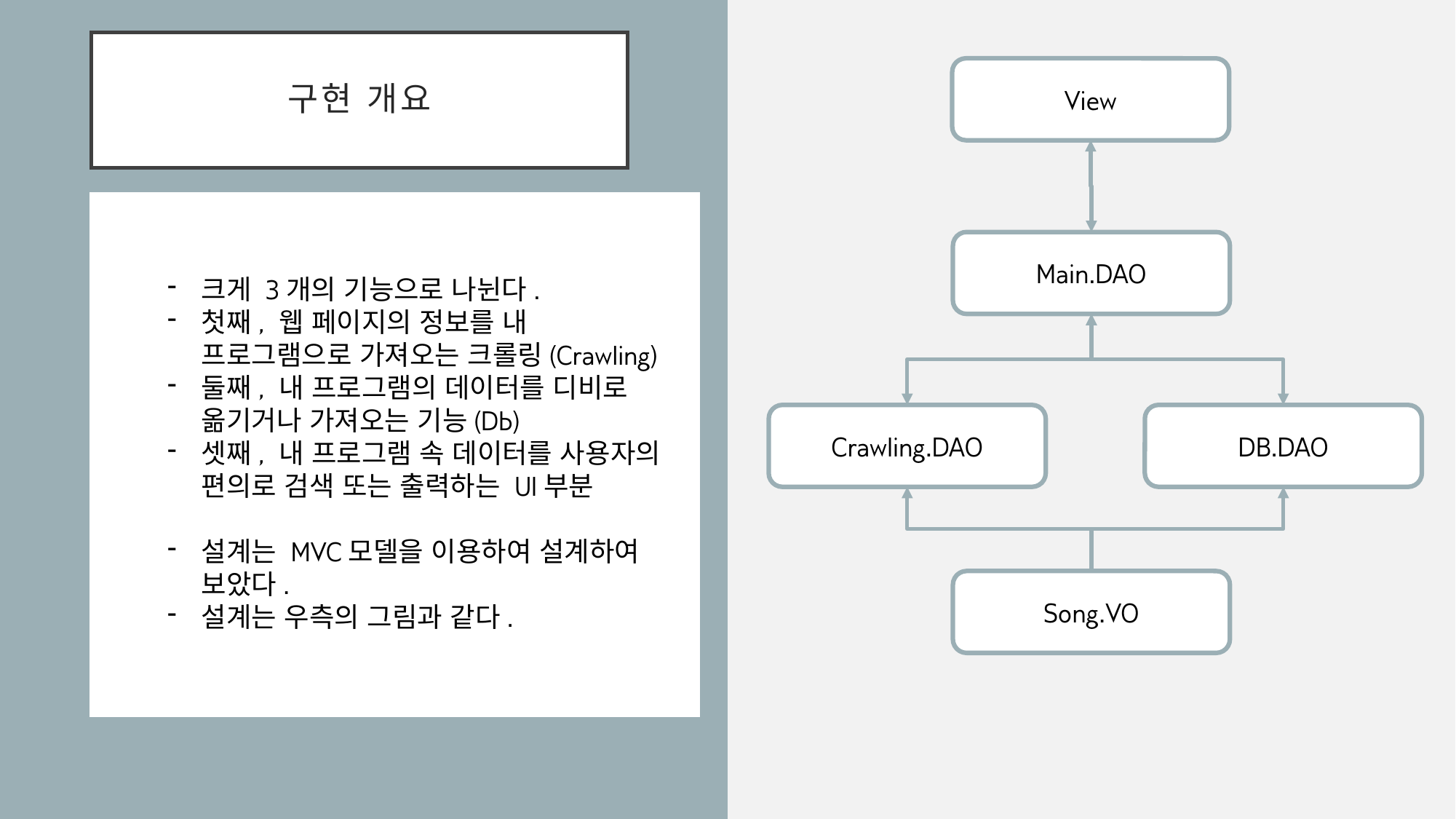

# 구현 개요
View

Main.DAO
크게 3개의 기능으로 나뉜다.
첫째, 웹 페이지의 정보를 내 프로그램으로 가져오는 크롤링(Crawling)
둘째, 내 프로그램의 데이터를 디비로 옮기거나 가져오는 기능(Db)
셋째, 내 프로그램 속 데이터를 사용자의 편의로 검색 또는 출력하는 UI부분

설계는 MVC모델을 이용하여 설계하여 보았다.
설계는 우측의 그림과 같다.

Crawling.DAO
DB.DAO
Song.VO